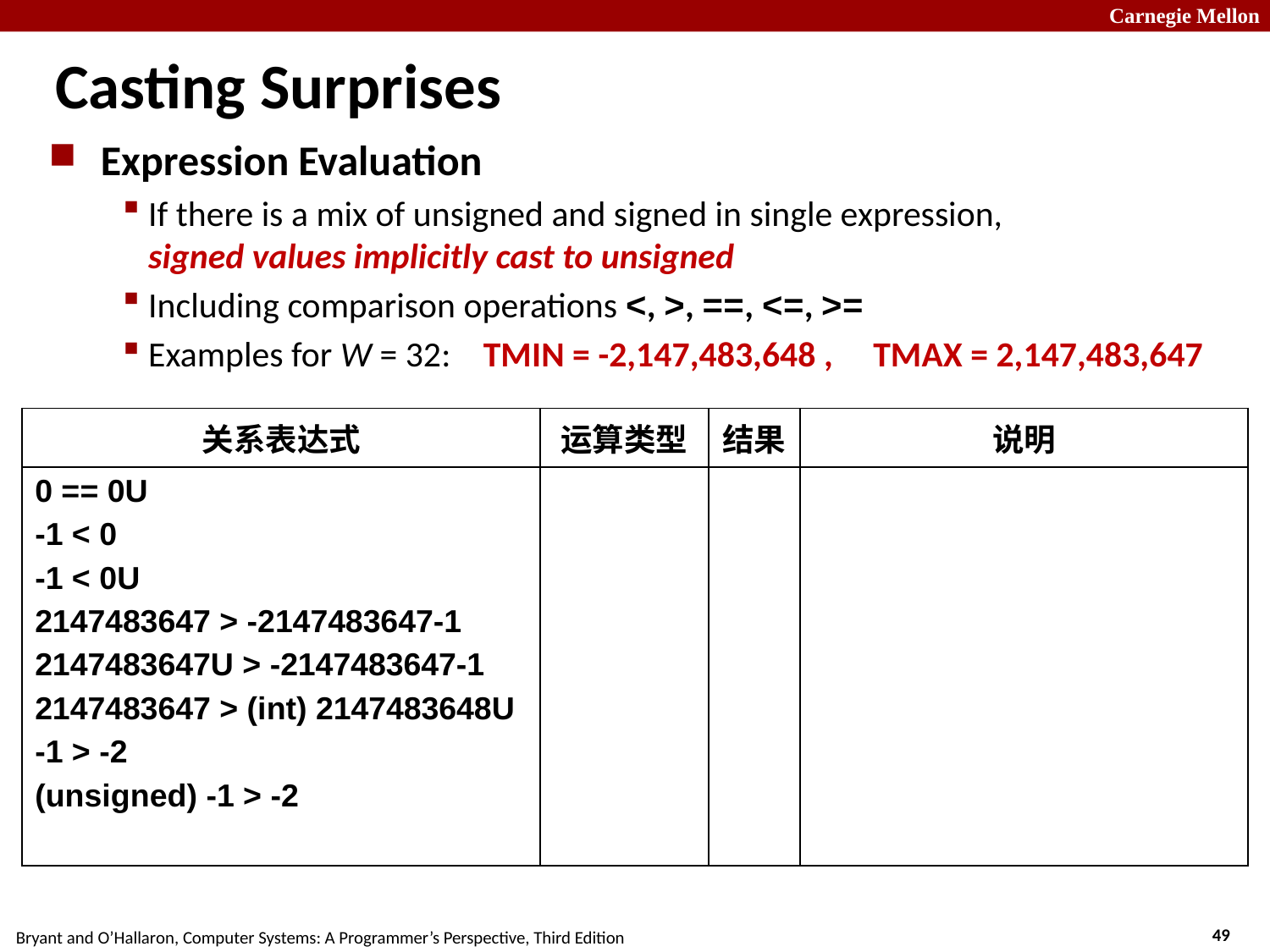

# Casting Surprises
Expression Evaluation
If there is a mix of unsigned and signed in single expression,
signed values implicitly cast to unsigned
Including comparison operations <, >, ==, <=, >=
Examples for W = 32:    TMIN = -2,147,483,648 ,     TMAX = 2,147,483,647
| 关系表达式 | 运算类型 | 结果 | 说明 |
| --- | --- | --- | --- |
| 0 == 0U -1 < 0 -1 < 0U 2147483647 > -2147483647-1 2147483647U > -2147483647-1 2147483647 > (int) 2147483648U -1 > -2 (unsigned) -1 > -2 |  |  |  |